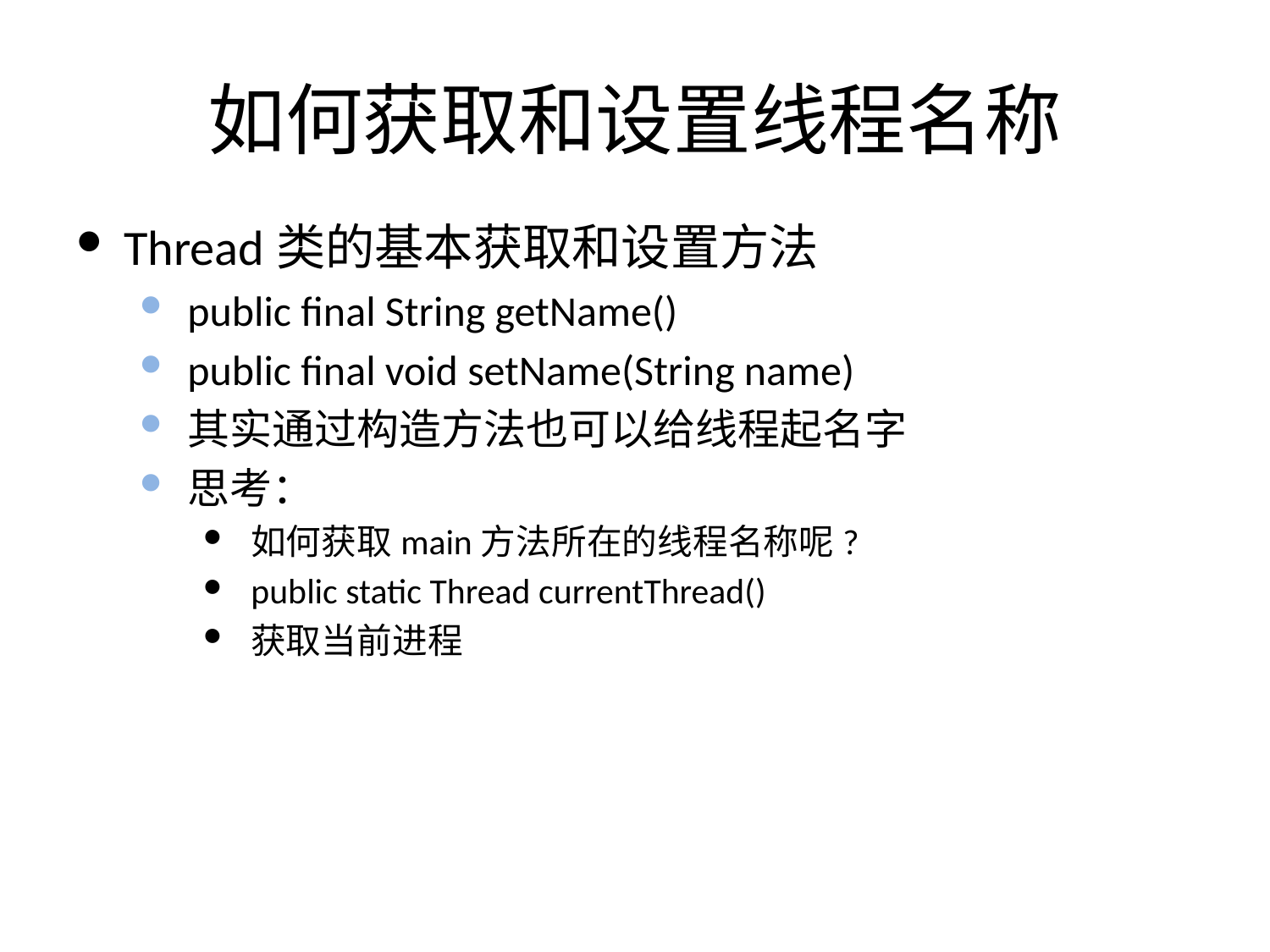

# 如何获取和设置线程名称
Thread类的基本获取和设置方法
public final String getName()
public final void setName(String name)
其实通过构造方法也可以给线程起名字
思考：
如何获取main方法所在的线程名称呢?
public static Thread currentThread()
获取当前进程